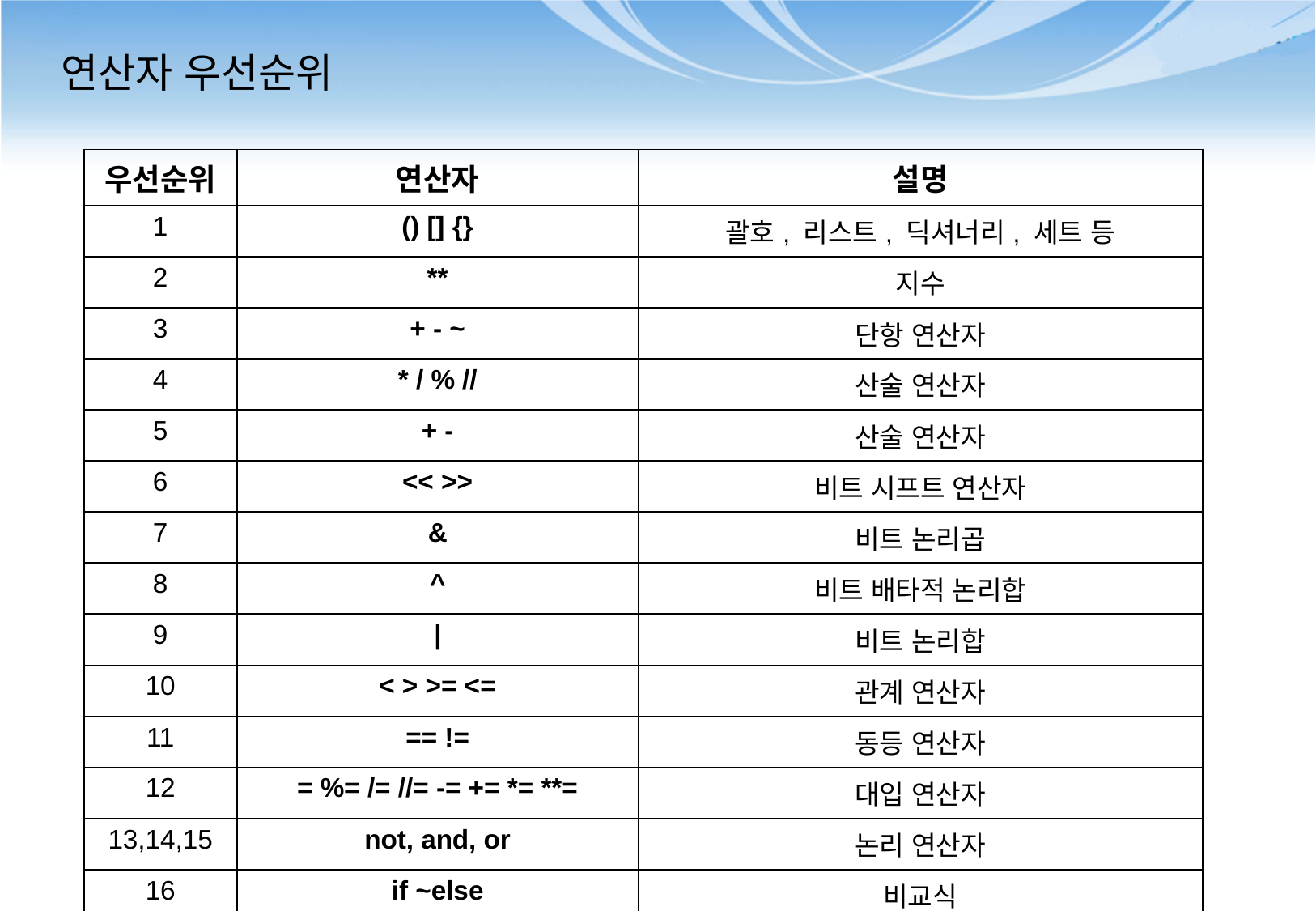

# 연산자 우선순위
| 우선순위 | 연산자 | 설명 |
| --- | --- | --- |
| 1 | () [] {} | 괄호, 리스트, 딕셔너리, 세트 등 |
| 2 | \*\* | 지수 |
| 3 | + - ~ | 단항 연산자 |
| 4 | \* / % // | 산술 연산자 |
| 5 | + - | 산술 연산자 |
| 6 | << >> | 비트 시프트 연산자 |
| 7 | & | 비트 논리곱 |
| 8 | ^ | 비트 배타적 논리합 |
| 9 | | | 비트 논리합 |
| 10 | < > >= <= | 관계 연산자 |
| 11 | == != | 동등 연산자 |
| 12 | = %= /= //= -= += \*= \*\*= | 대입 연산자 |
| 13,14,15 | not, and, or | 논리 연산자 |
| 16 | if ~else | 비교식 |